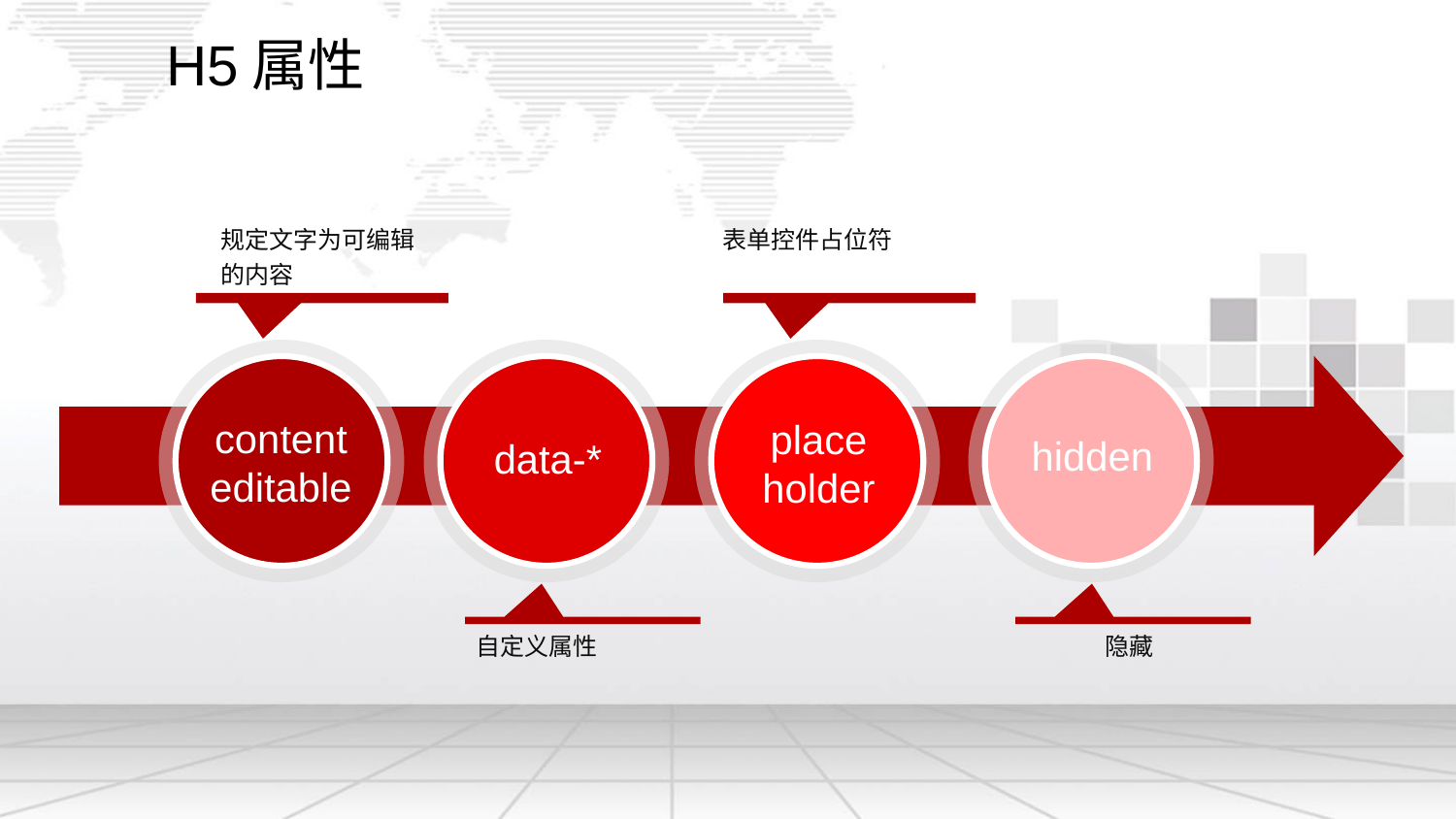

H5属性
规定文字为可编辑的内容
表单控件占位符

content
editable

data-*

place
holder

hidden

自定义属性
隐藏